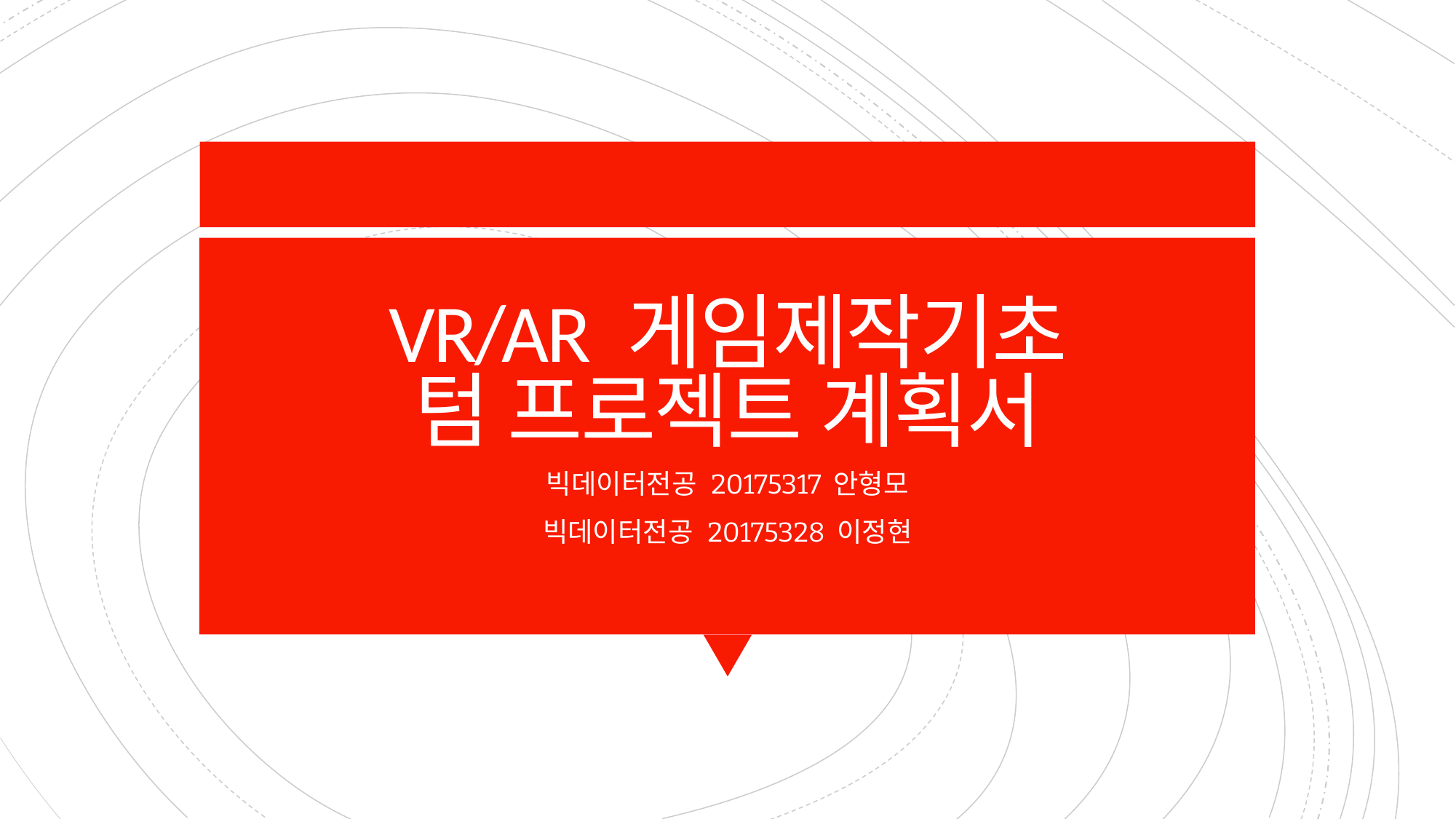

# VR/AR 게임제작기초 텀 프로젝트 계획서
빅데이터전공 20175317 안형모
빅데이터전공 20175328 이정현